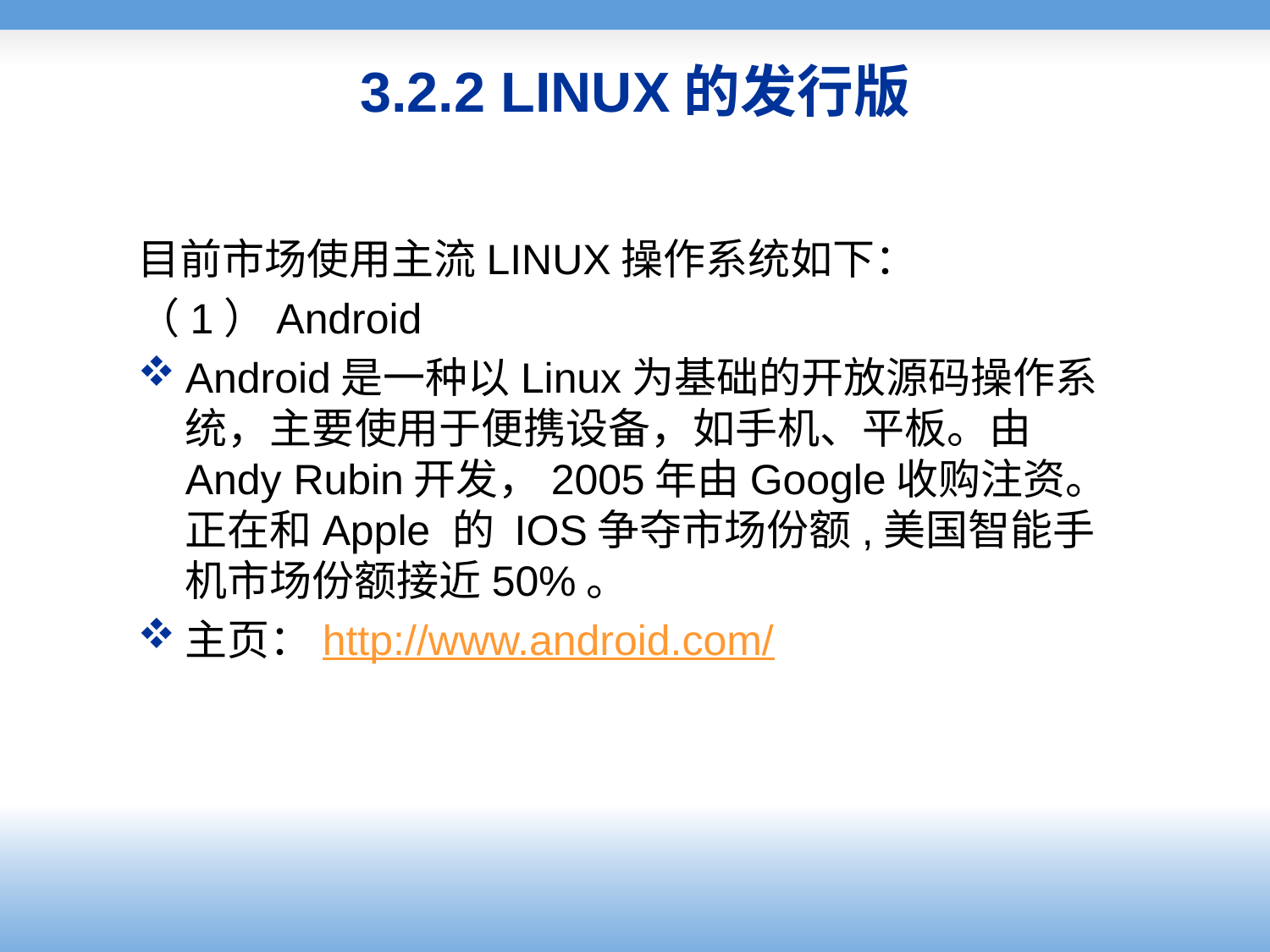

# 3.2.2 LINUX的发行版
目前市场使用主流LINUX操作系统如下：
（1）Android
Android是一种以Linux为基础的开放源码操作系统，主要使用于便携设备，如手机、平板。由Andy Rubin开发，2005年由Google收购注资。正在和Apple 的 IOS争夺市场份额,美国智能手机市场份额接近50%。
主页：http://www.android.com/